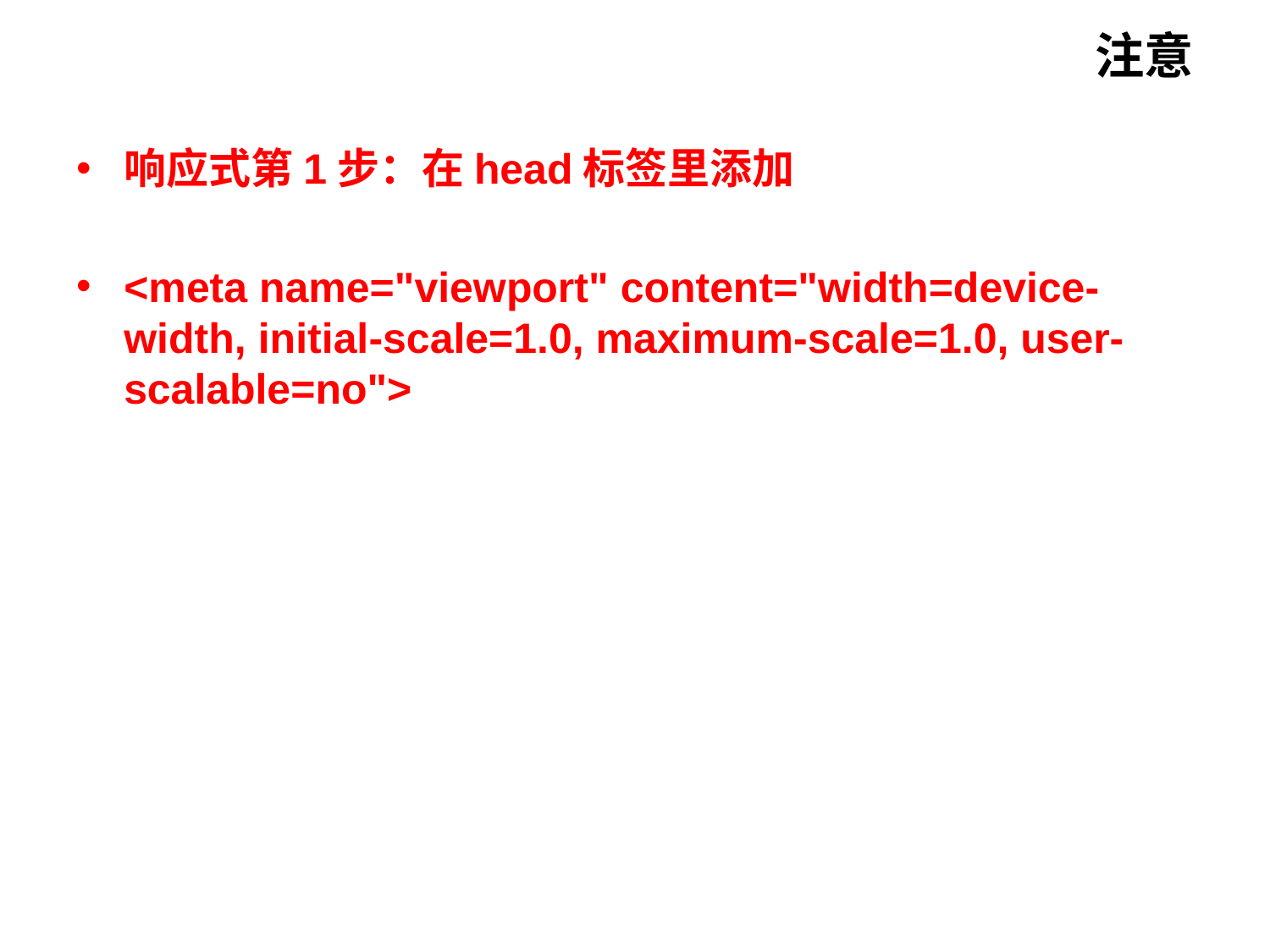

# 注意
响应式第1步：在head标签里添加

<meta name="viewport" content="width=device-width, initial-scale=1.0, maximum-scale=1.0, user-scalable=no">